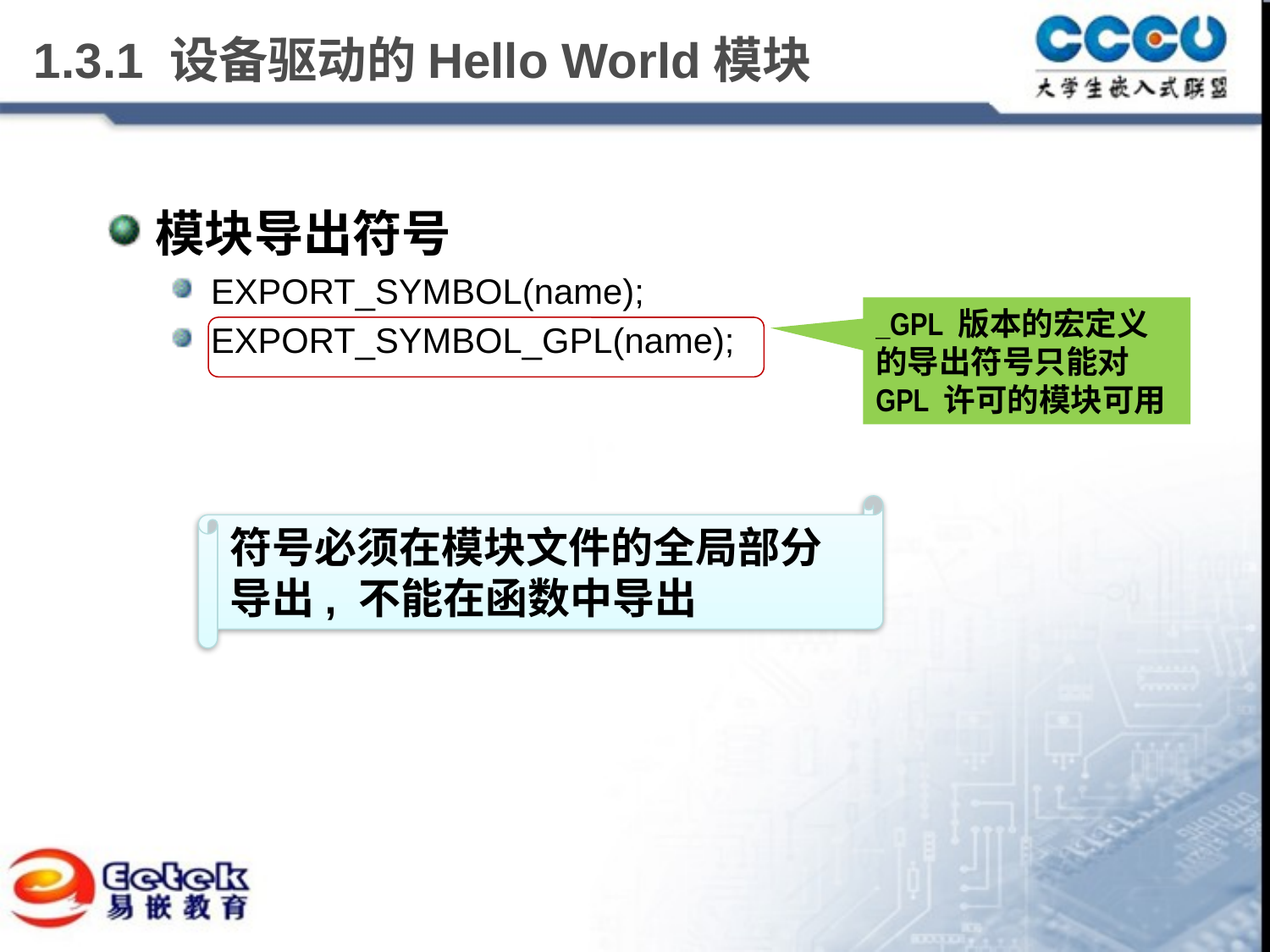

# 1.3.1 设备驱动的Hello World模块
模块导出符号
EXPORT_SYMBOL(name);
EXPORT_SYMBOL_GPL(name);

_GPL 版本的宏定义的导出符号只能对 GPL 许可的模块可用

符号必须在模块文件的全局部分导出, 不能在函数中导出